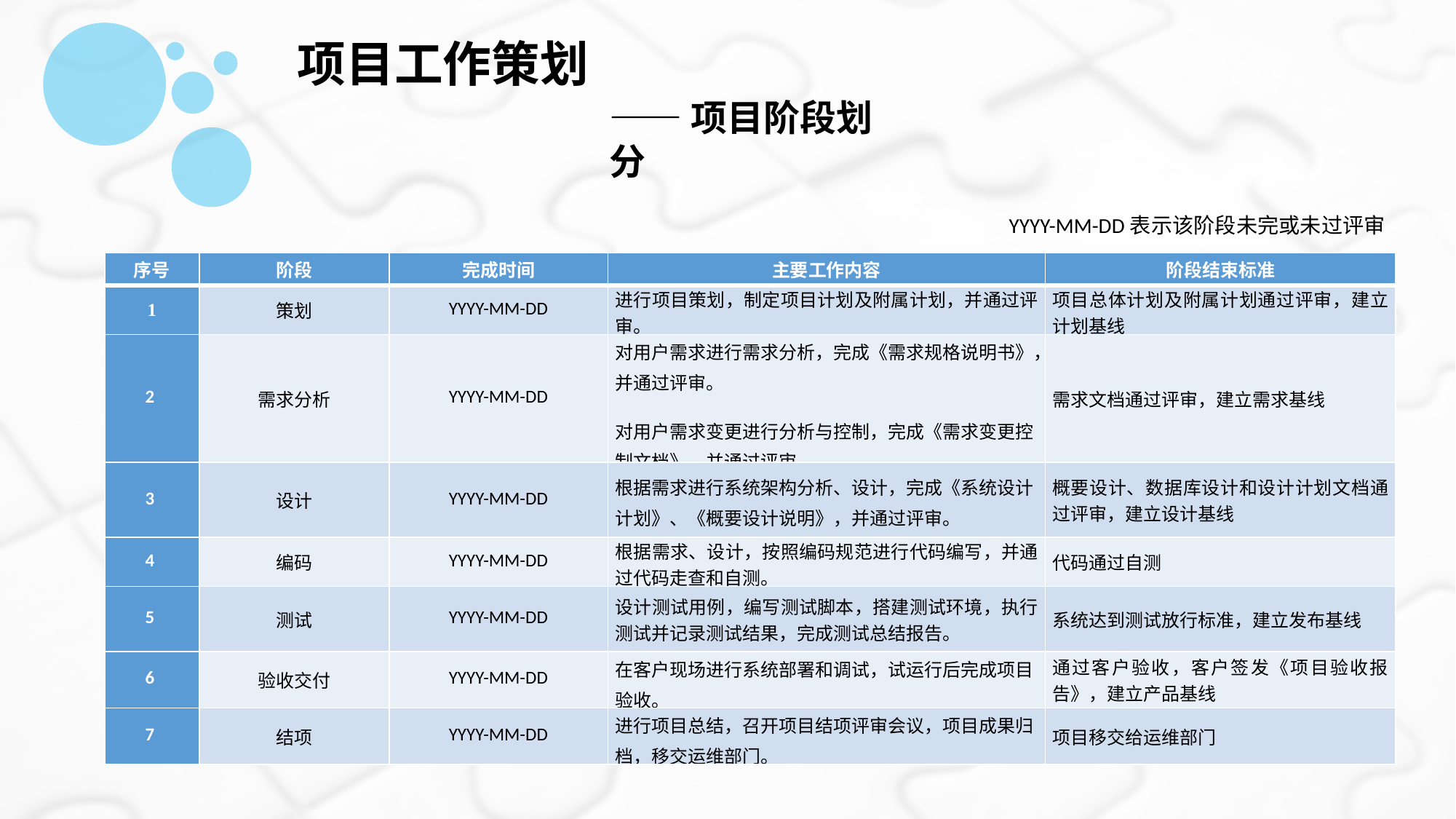

项目工作策划
——项目阶段划分
YYYY-MM-DD表示该阶段未完或未过评审
| 序号 | 阶段 | 完成时间 | 主要工作内容 | 阶段结束标准 |
| --- | --- | --- | --- | --- |
| 1 | 策划 | YYYY-MM-DD | 进行项目策划，制定项目计划及附属计划，并通过评审。 | 项目总体计划及附属计划通过评审，建立计划基线 |
| 2 | 需求分析 | YYYY-MM-DD | 对用户需求进行需求分析，完成《需求规格说明书》，并通过评审。 对用户需求变更进行分析与控制，完成《需求变更控制文档》，并通过评审。 | 需求文档通过评审，建立需求基线 |
| 3 | 设计 | YYYY-MM-DD | 根据需求进行系统架构分析、设计，完成《系统设计计划》、《概要设计说明》，并通过评审。 | 概要设计、数据库设计和设计计划文档通过评审，建立设计基线 |
| 4 | 编码 | YYYY-MM-DD | 根据需求、设计，按照编码规范进行代码编写，并通过代码走查和自测。 | 代码通过自测 |
| 5 | 测试 | YYYY-MM-DD | 设计测试用例，编写测试脚本，搭建测试环境，执行测试并记录测试结果，完成测试总结报告。 | 系统达到测试放行标准，建立发布基线 |
| 6 | 验收交付 | YYYY-MM-DD | 在客户现场进行系统部署和调试，试运行后完成项目验收。 | 通过客户验收，客户签发《项目验收报告》，建立产品基线 |
| 7 | 结项 | YYYY-MM-DD | 进行项目总结，召开项目结项评审会议，项目成果归档，移交运维部门。 | 项目移交给运维部门 |